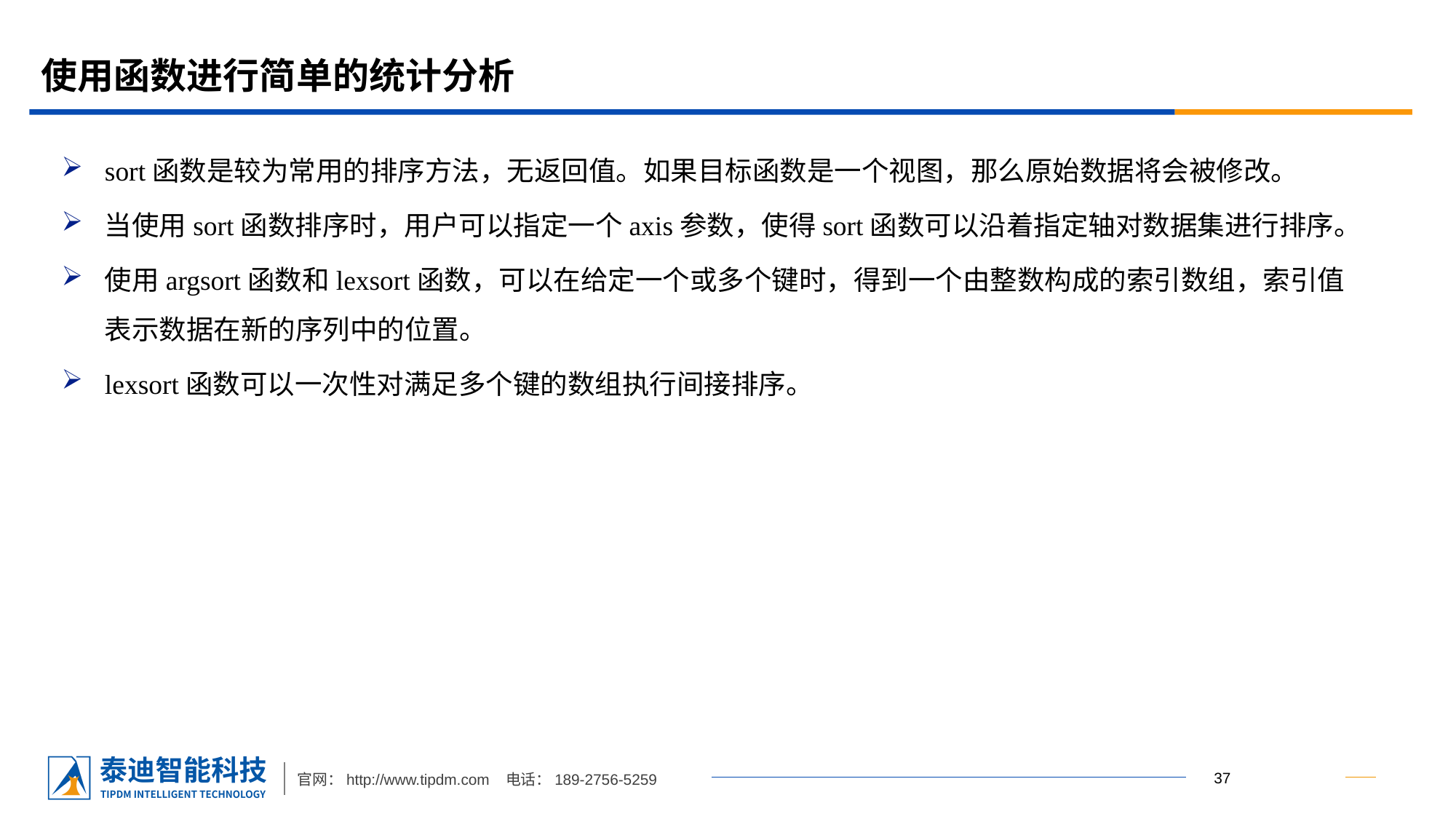

# 使用函数进行简单的统计分析
sort函数是较为常用的排序方法，无返回值。如果目标函数是一个视图，那么原始数据将会被修改。
当使用sort函数排序时，用户可以指定一个axis参数，使得sort函数可以沿着指定轴对数据集进行排序。
使用argsort函数和lexsort函数，可以在给定一个或多个键时，得到一个由整数构成的索引数组，索引值表示数据在新的序列中的位置。
lexsort函数可以一次性对满足多个键的数组执行间接排序。